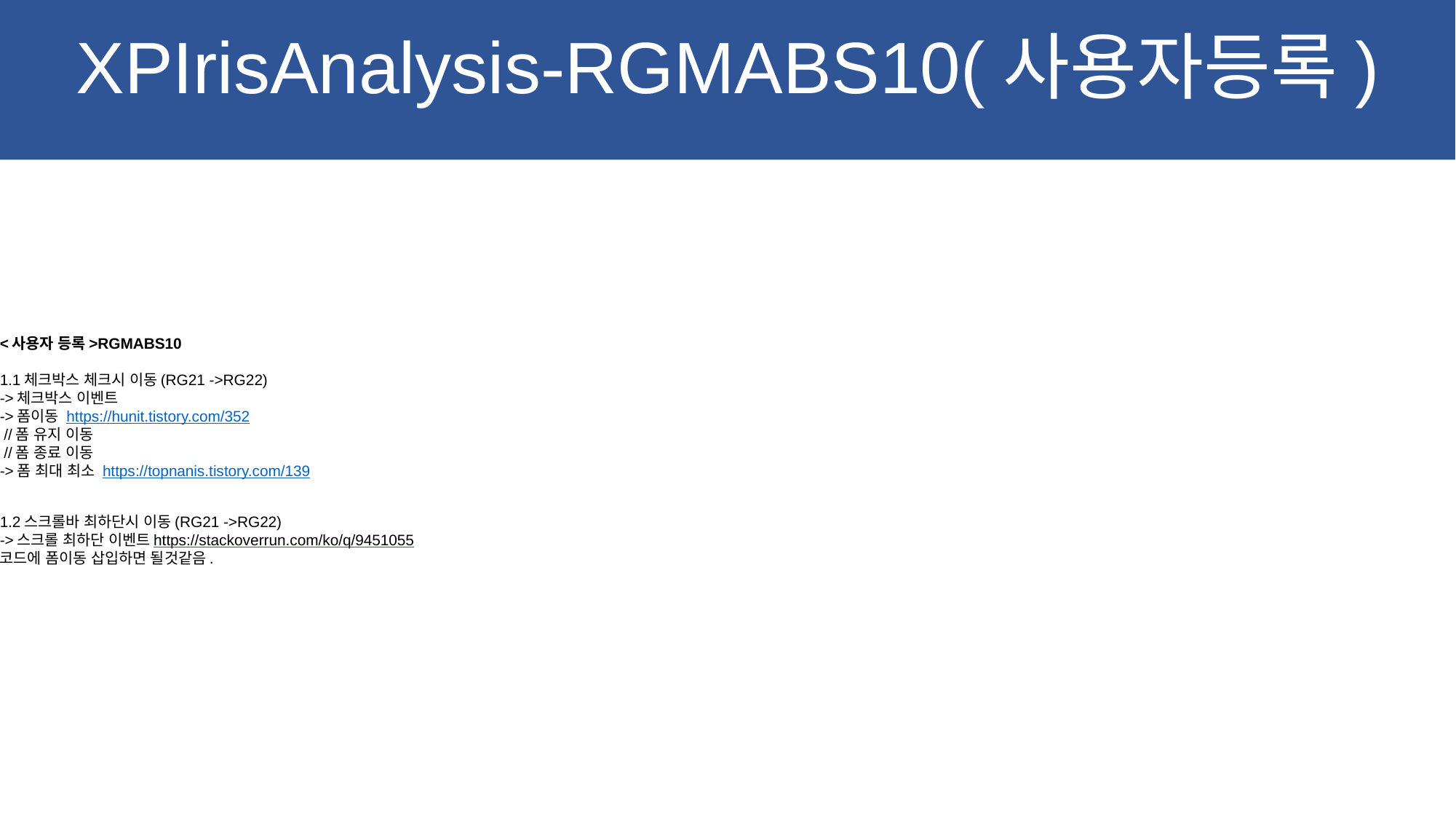

XPIrisAnalysis-RGMABS10(사용자등록)
<사용자 등록>RGMABS10

1.1체크박스 체크시 이동(RG21 ->RG22)
->체크박스 이벤트
->폼이동 https://hunit.tistory.com/352
 //폼 유지 이동
 //폼 종료 이동
->폼 최대 최소 https://topnanis.tistory.com/139

1.2스크롤바 최하단시 이동(RG21 ->RG22)
->스크롤 최하단 이벤트https://stackoverrun.com/ko/q/9451055
코드에 폼이동 삽입하면 될것같음.